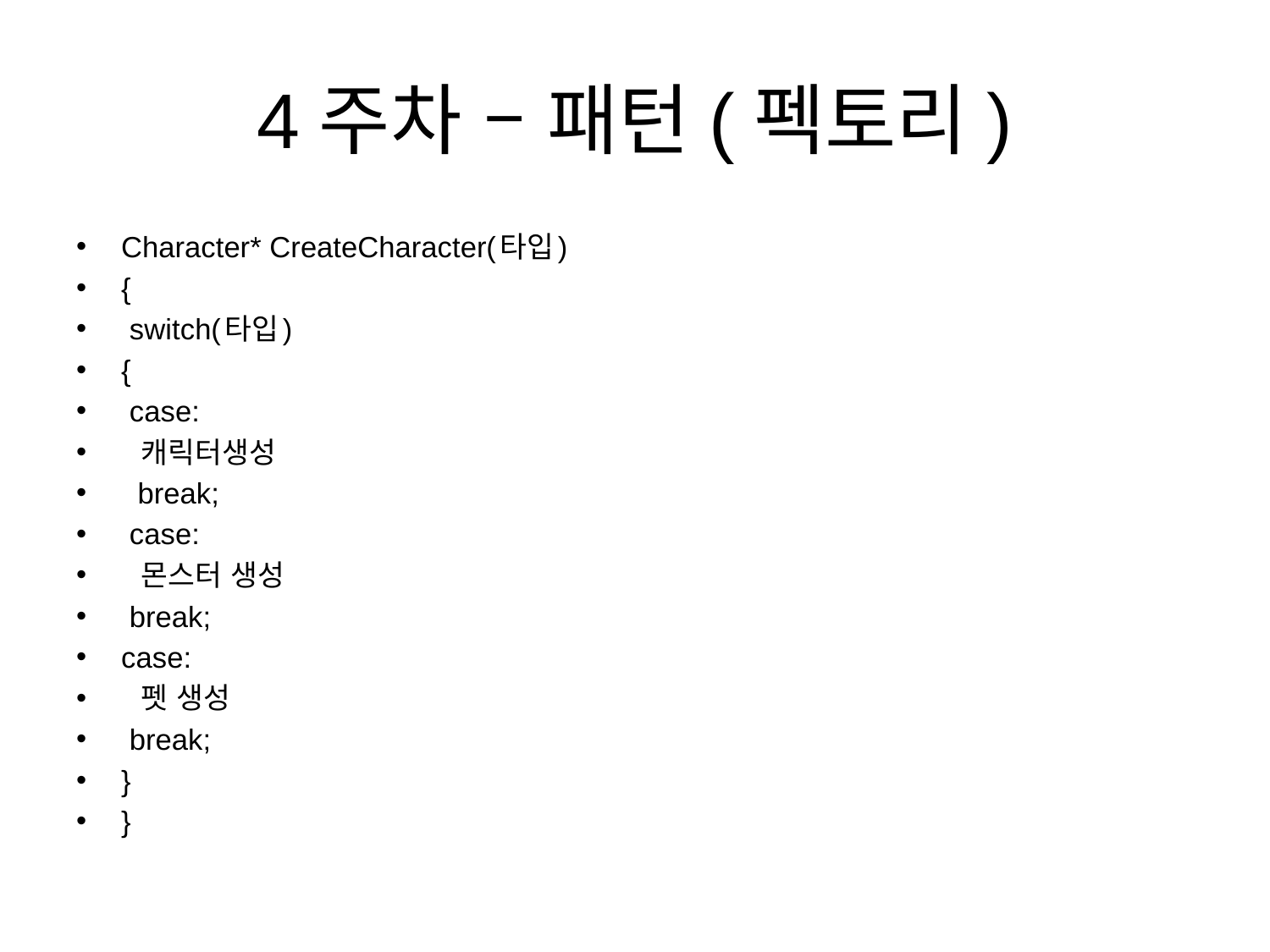

# 4주차 – 패턴(펙토리)
Character* CreateCharacter(타입)
{
 switch(타입)
{
 case:
  캐릭터생성
  break;
 case:
  몬스터 생성
 break;
case:
  펫 생성
 break;
}
}